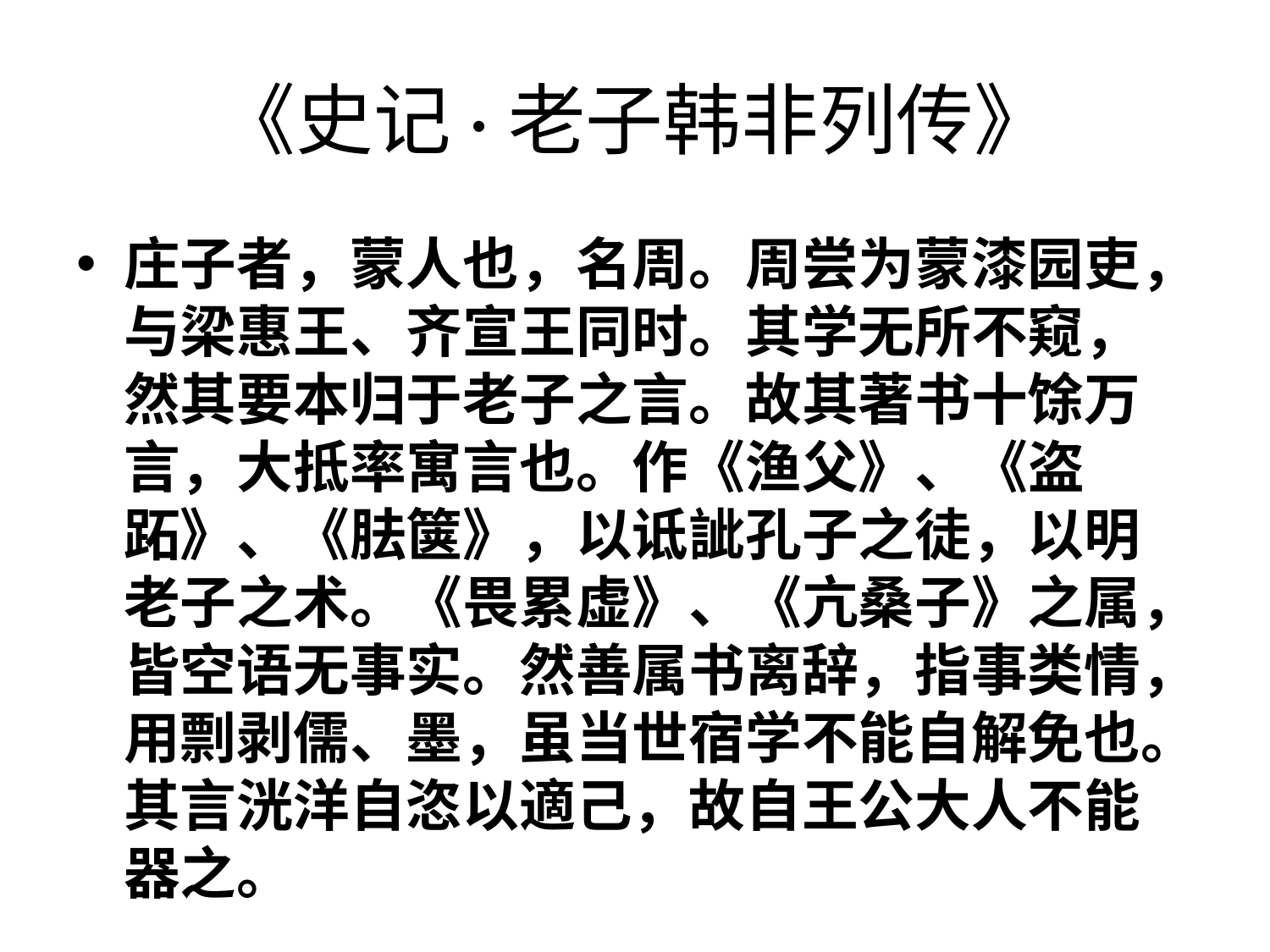

# 《史记·老子韩非列传》
庄子者，蒙人也，名周。周尝为蒙漆园吏，与梁惠王、齐宣王同时。其学无所不窥，然其要本归于老子之言。故其著书十馀万言，大抵率寓言也。作《渔父》、《盗跖》、《胠箧》，以诋訿孔子之徒，以明老子之术。《畏累虚》、《亢桑子》之属，皆空语无事实。然善属书离辞，指事类情，用剽剥儒、墨，虽当世宿学不能自解免也。其言洸洋自恣以適己，故自王公大人不能器之。